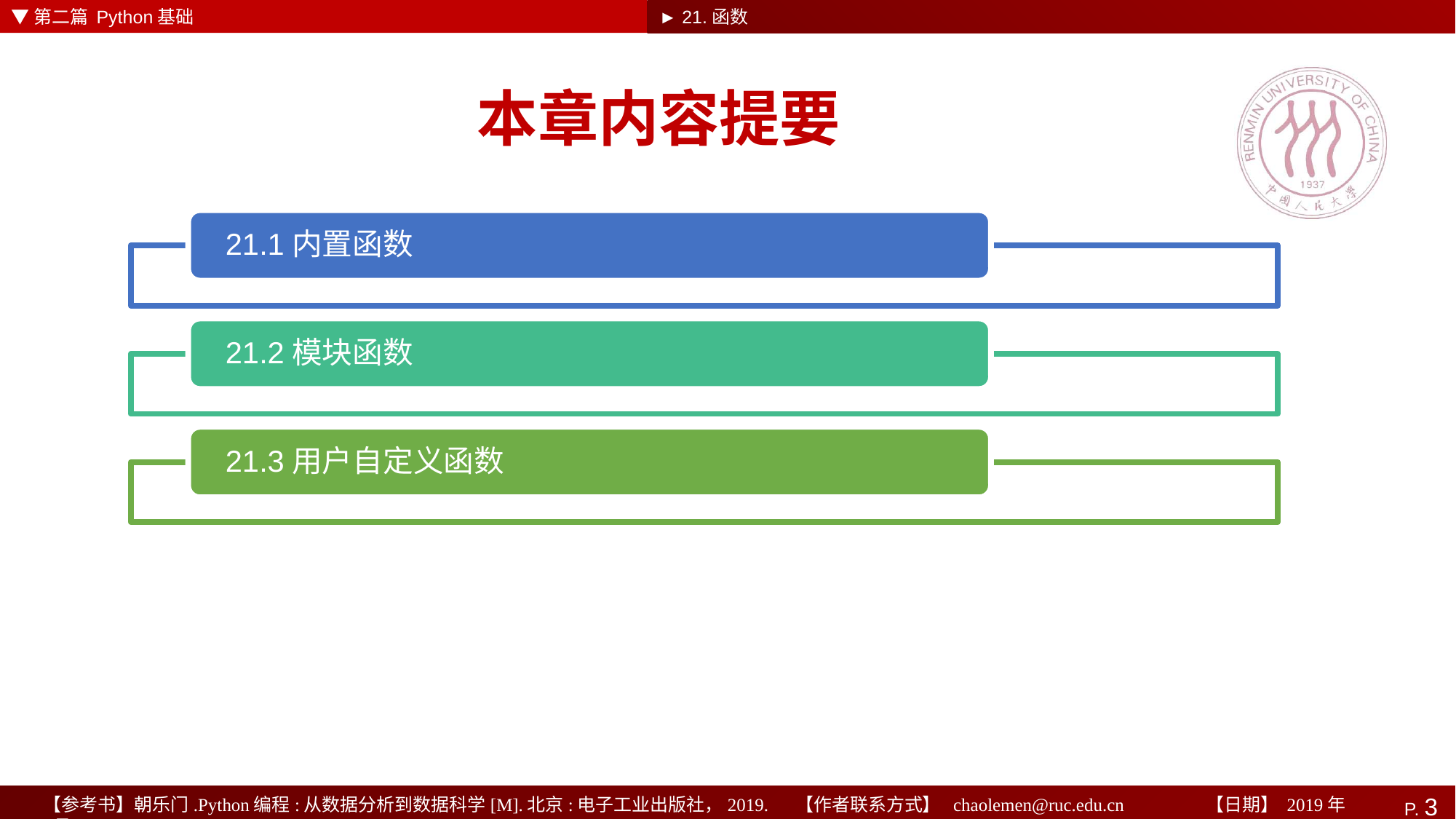

▼第二篇 Python基础
► 21.函数
# 本章内容提要
21.1内置函数
21.2模块函数
21.3用户自定义函数